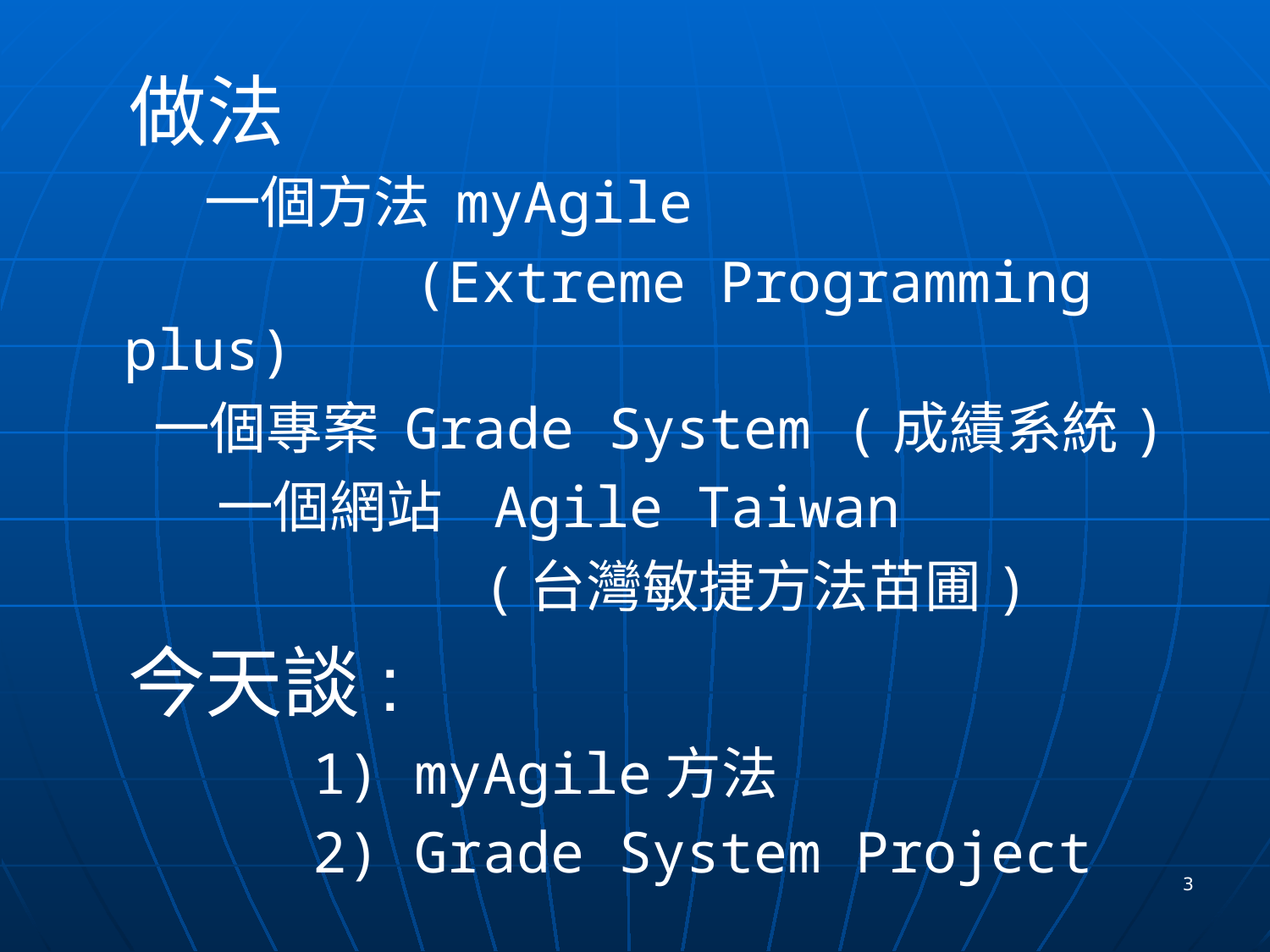

#
  做法
         一個方法 myAgile
          (Extreme Programming plus)
     一個專案 Grade System (成績系統)
          一個網站   Agile Taiwan
            (台灣敏捷方法苗圃)
   今天談:
       1) myAgile方法
       2) Grade System Project
3